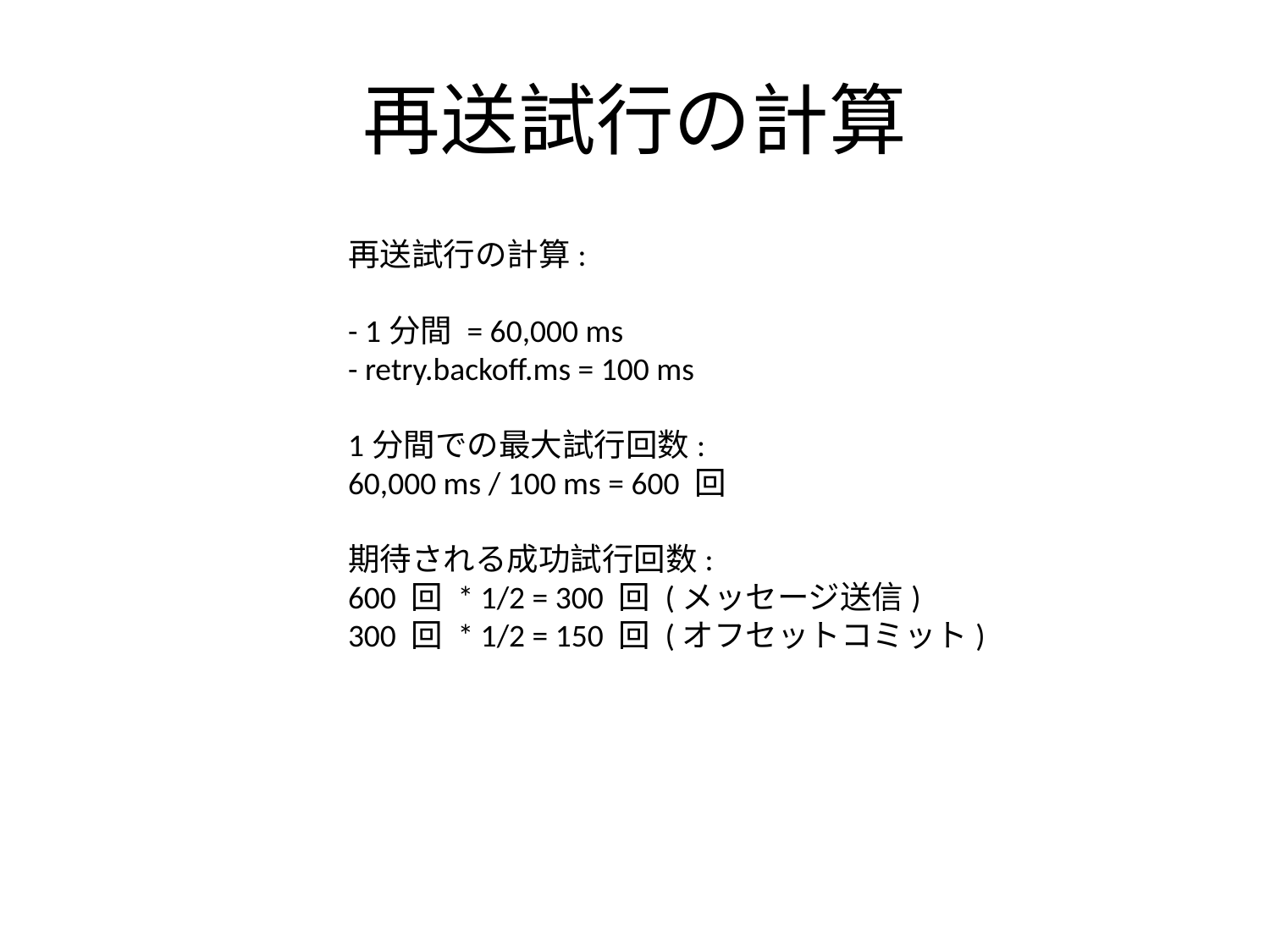

# 再送試行の計算

再送試行の計算:

- 1分間 = 60,000 ms
- retry.backoff.ms = 100 ms

1分間での最大試行回数:
60,000 ms / 100 ms = 600 回

期待される成功試行回数:
600 回 * 1/2 = 300 回 (メッセージ送信)
300 回 * 1/2 = 150 回 (オフセットコミット)